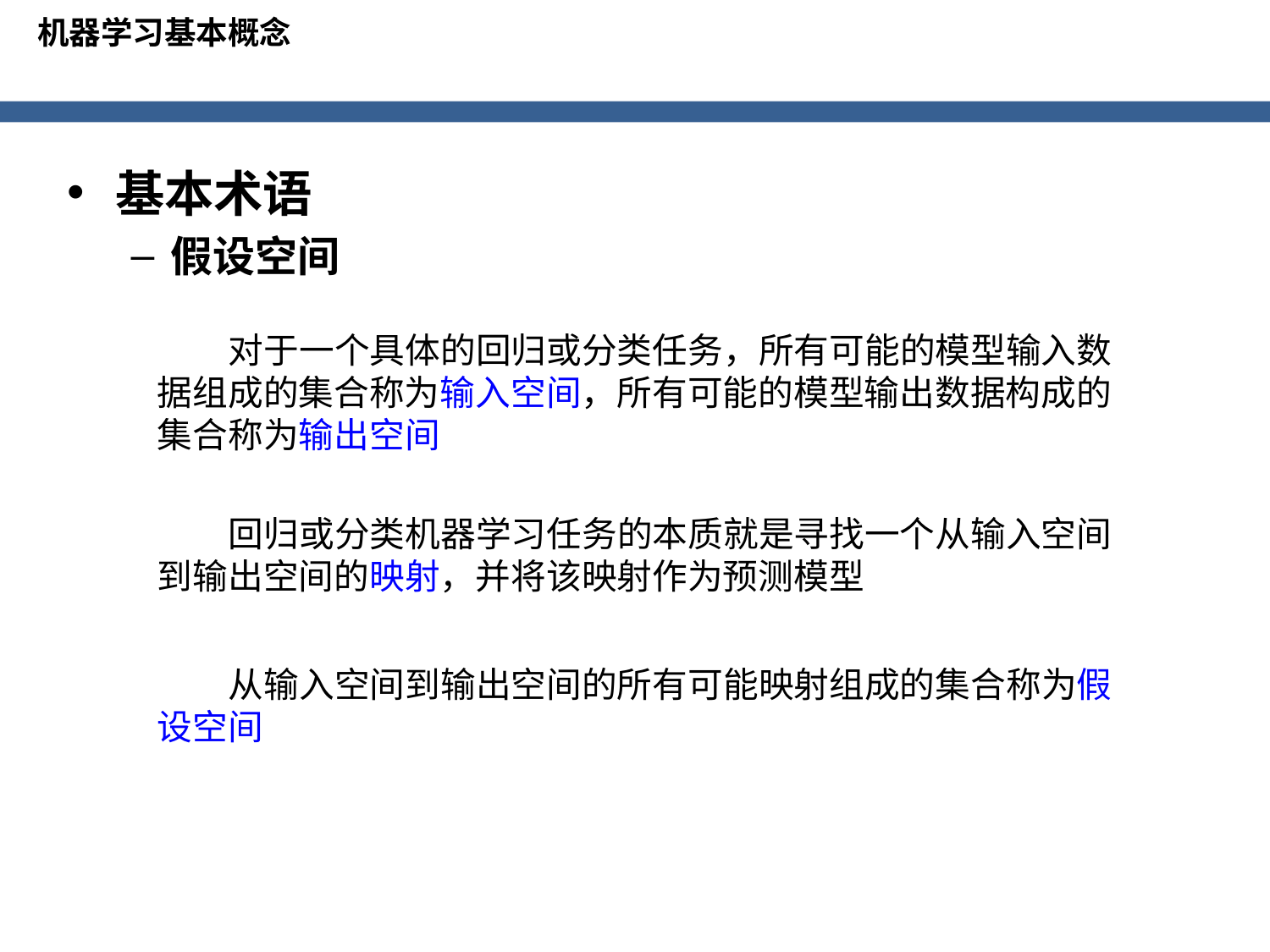

机器学习基本概念
基本术语
假设空间
        对于一个具体的回归或分类任务，所有可能的模型输入数据组成的集合称为输入空间，所有可能的模型输出数据构成的集合称为输出空间
        回归或分类机器学习任务的本质就是寻找一个从输入空间到输出空间的映射，并将该映射作为预测模型
        从输入空间到输出空间的所有可能映射组成的集合称为假设空间